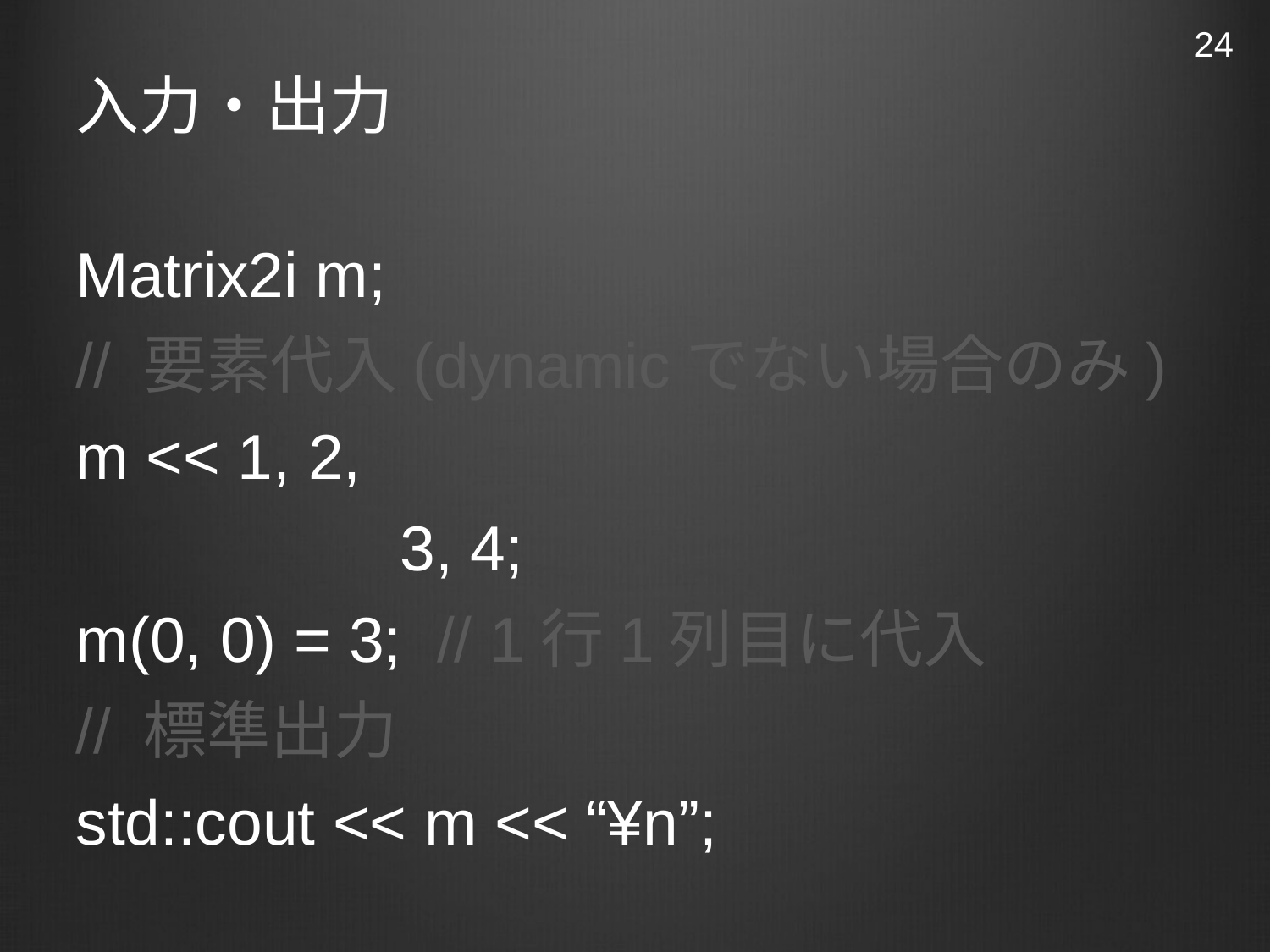

入力・出力
24
Matrix2i m;
// 要素代入(dynamicでない場合のみ)
m << 1, 2,
		    3, 4;
m(0, 0) = 3;  // 1行1列目に代入
// 標準出力
std::cout << m << “¥n”;